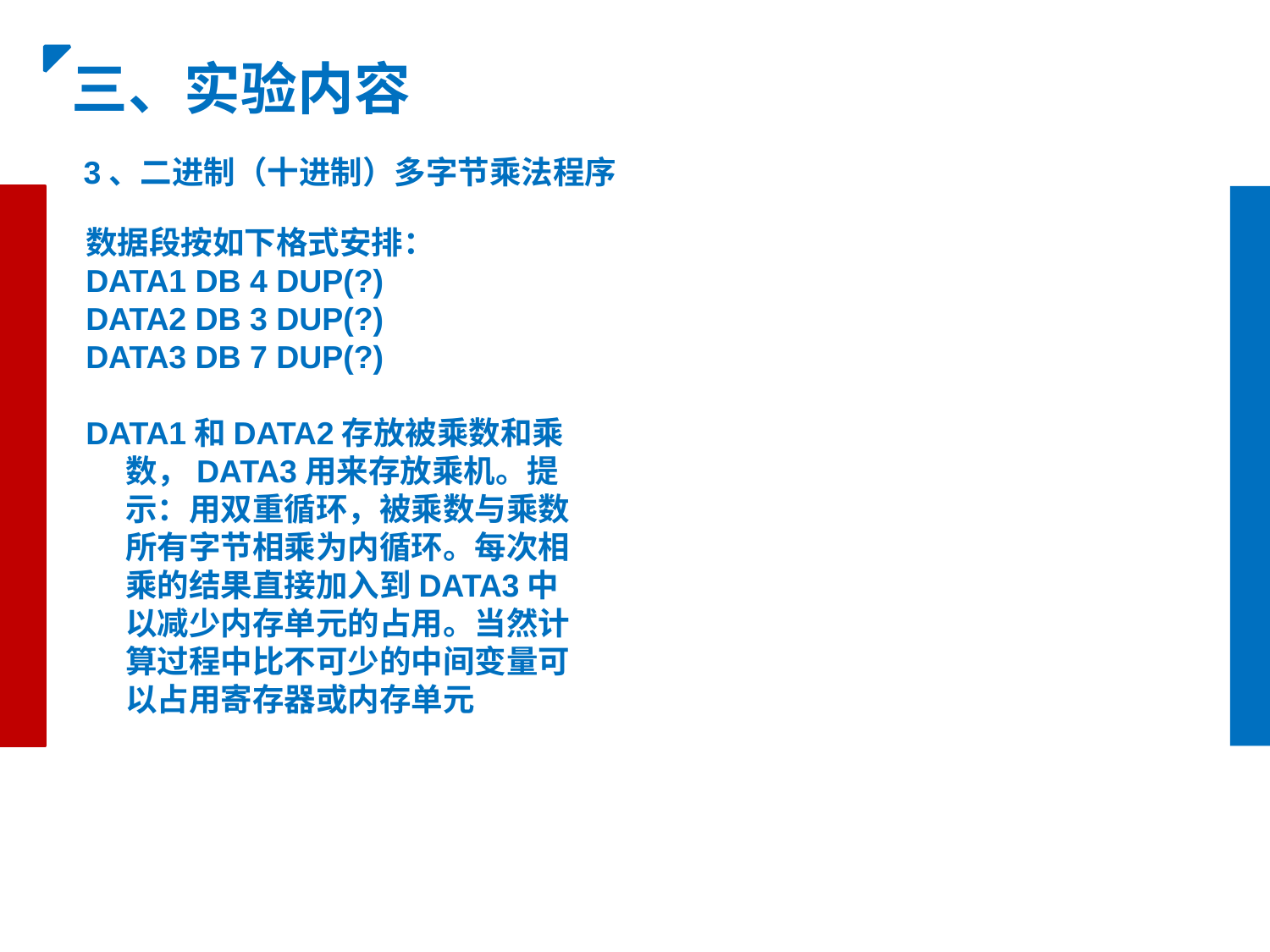

三、实验内容
3、二进制（十进制）多字节乘法程序
数据段按如下格式安排：
DATA1 DB 4 DUP(?)
DATA2 DB 3 DUP(?)
DATA3 DB 7 DUP(?)

DATA1和DATA2存放被乘数和乘数，DATA3用来存放乘机。提示：用双重循环，被乘数与乘数所有字节相乘为内循环。每次相乘的结果直接加入到DATA3中以减少内存单元的占用。当然计算过程中比不可少的中间变量可以占用寄存器或内存单元